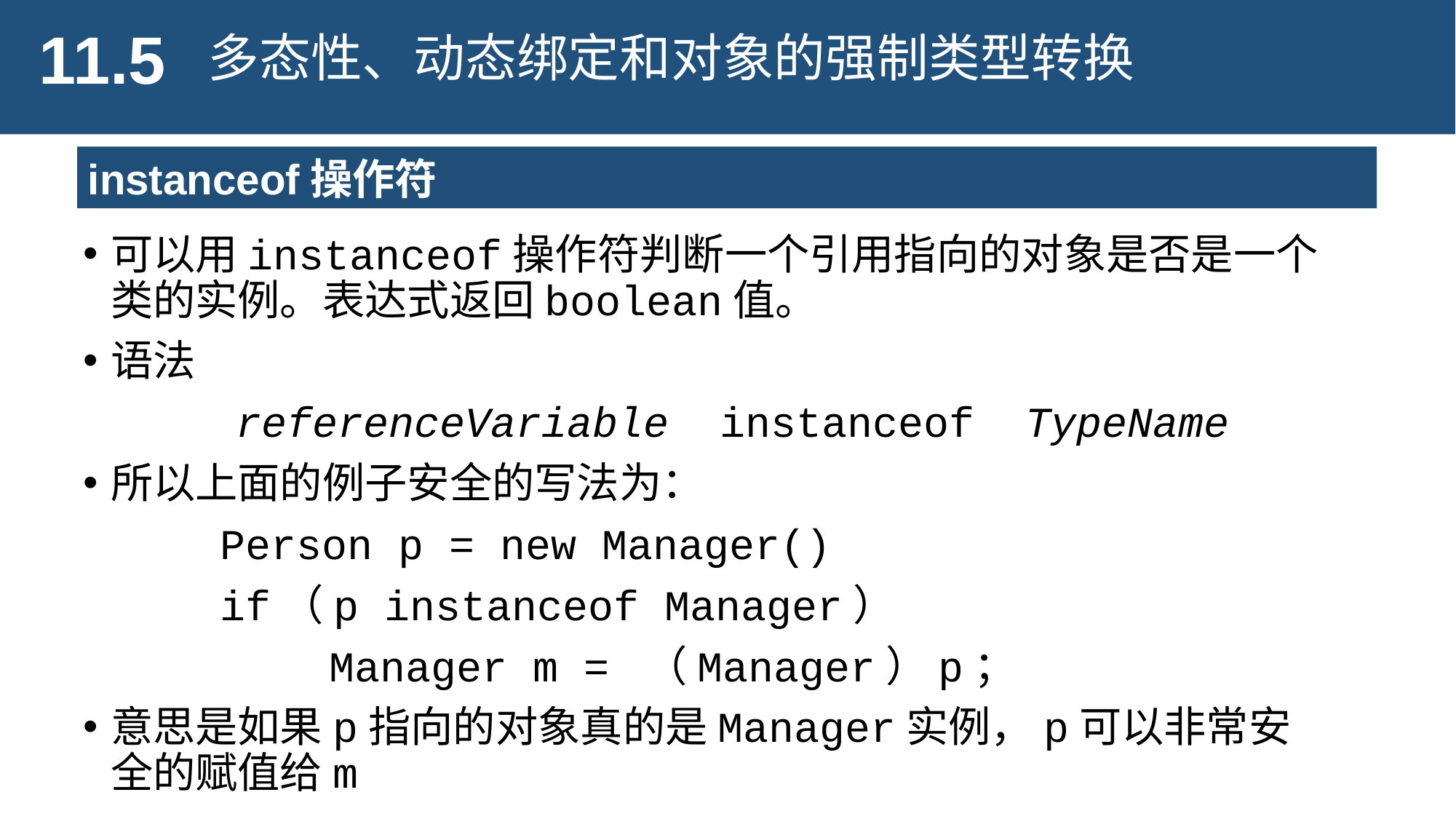

11.5
多态性、动态绑定和对象的强制类型转换
instanceof操作符
可以用instanceof操作符判断一个引用指向的对象是否是一个类的实例。表达式返回boolean值。
语法
      referenceVariable  instanceof  TypeName
所以上面的例子安全的写法为：
		Person p = new Manager()
		if（p instanceof Manager）
			Manager m = （Manager）p；
意思是如果p指向的对象真的是Manager实例，p可以非常安全的赋值给m